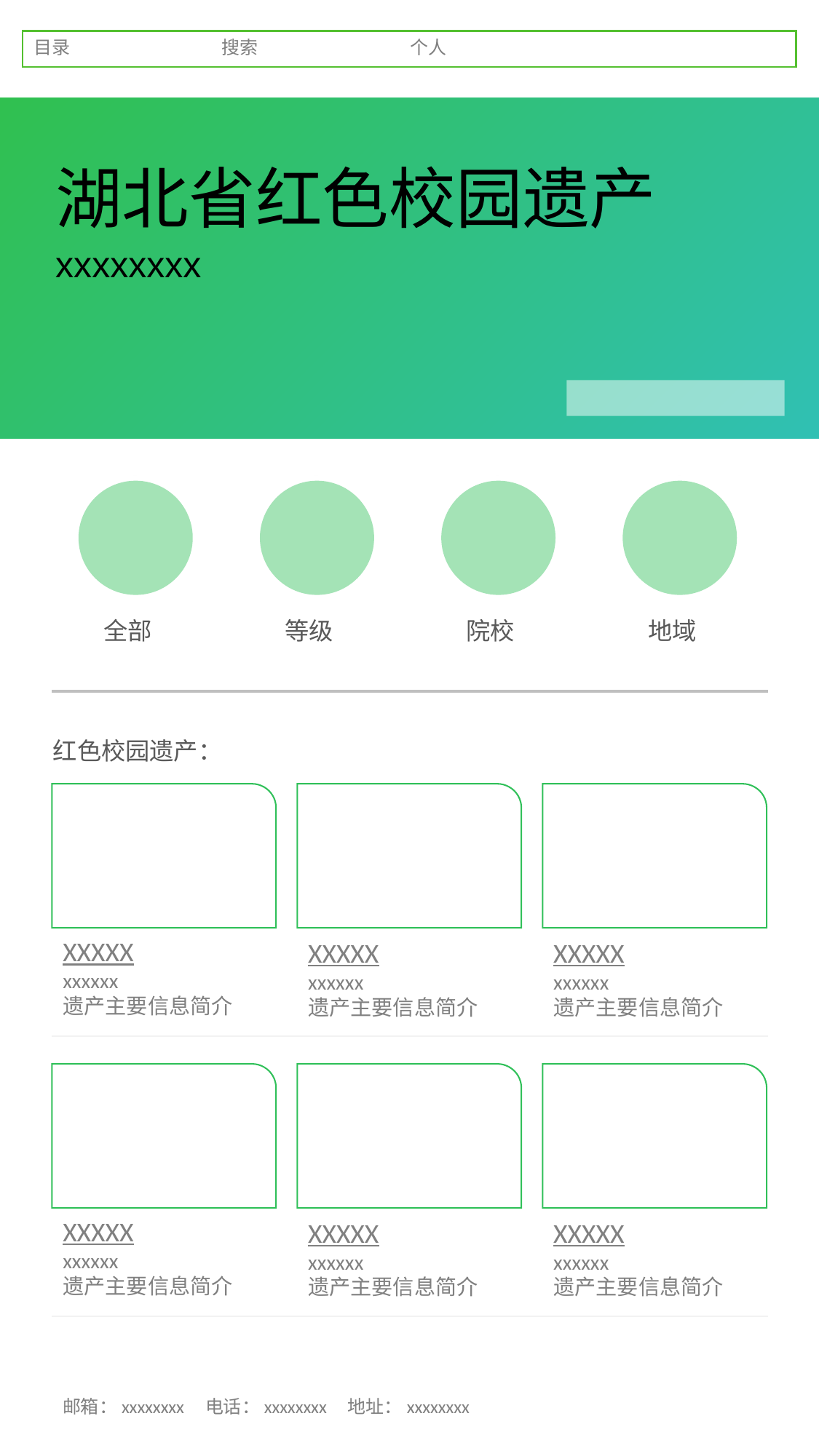

目录                                      搜索                                      个人

湖北省红色校园遗产
xxxxxxxx

全部
等级
院校
地域
红色校园遗产：

XXXXX
xxxxxx
遗产主要信息简介
XXXXX
xxxxxx
遗产主要信息简介
XXXXX
xxxxxx
遗产主要信息简介

XXXXX
xxxxxx
遗产主要信息简介
XXXXX
xxxxxx
遗产主要信息简介
XXXXX
xxxxxx
遗产主要信息简介
邮箱：xxxxxxxx    电话：xxxxxxxx    地址：xxxxxxxx